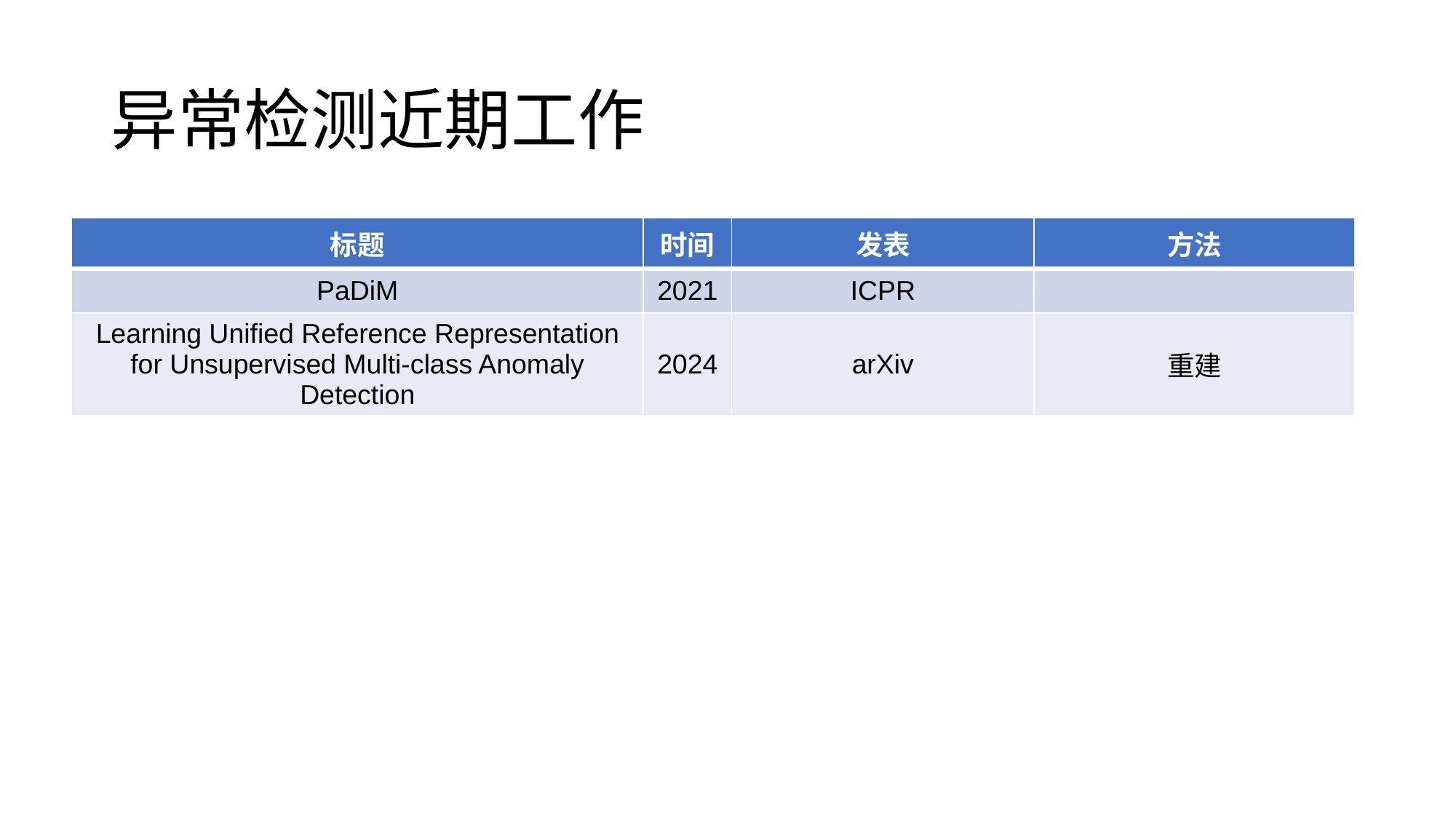

# 异常检测近期工作
| 标题 | 时间 | 发表 | 方法 |
| --- | --- | --- | --- |
| PaDiM | 2021 | ICPR |  |
| Learning Unified Reference Representation for Unsupervised Multi-class Anomaly Detection | 2024 | arXiv | 重建 |